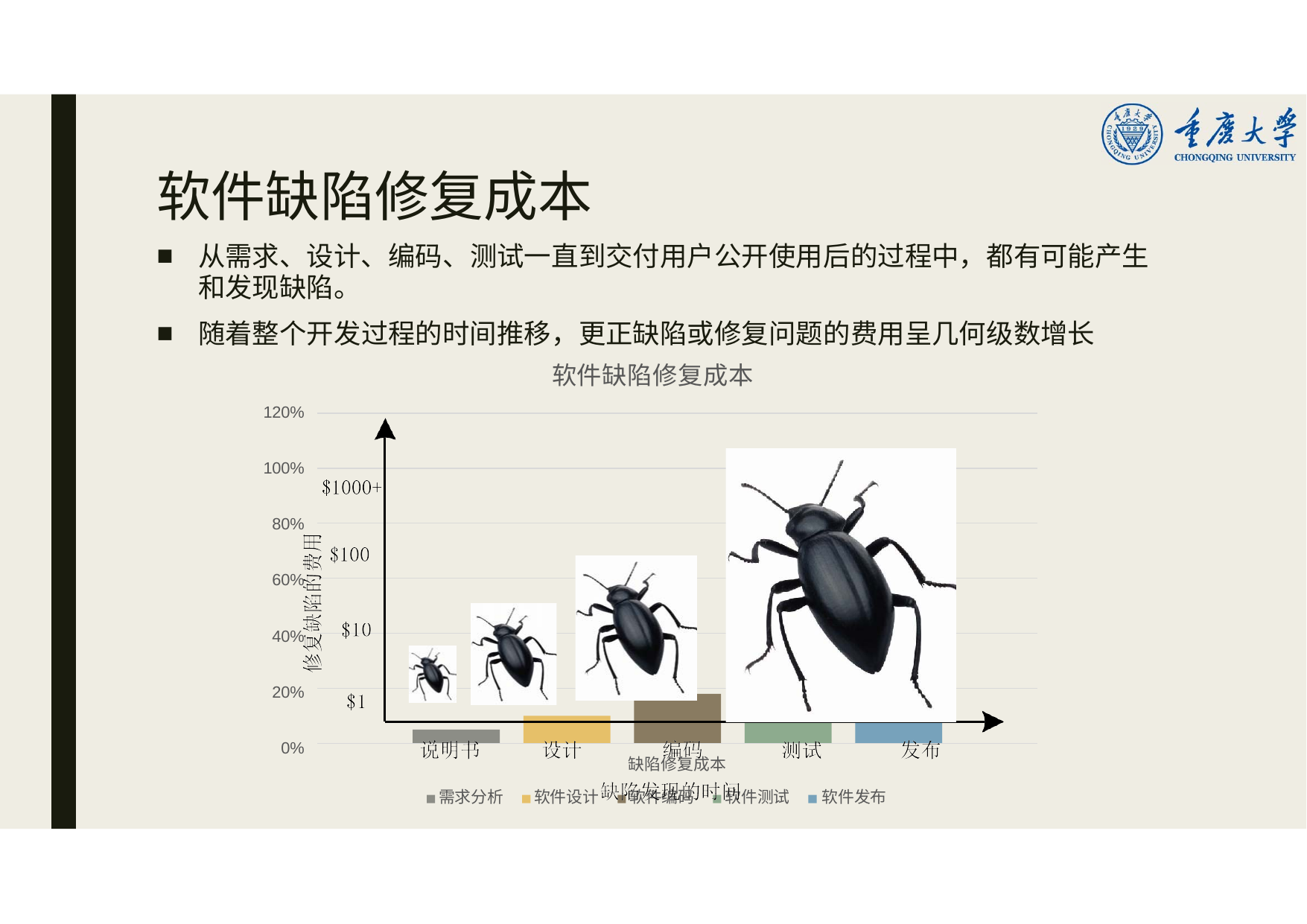

# 软件缺陷修复成本
从需求、设计、编码、测试一直到交付用户公开使用后的过程中，都有可能产生 和发现缺陷。
随着整个开发过程的时间推移，更正缺陷或修复问题的费用呈几何级数增长
软件缺陷修复成本
120%

100%

80%

60%

40%

20%

0%

缺
本
陷修复
成

需求分析
软件设计
件测试	软件发布
软件编码
软